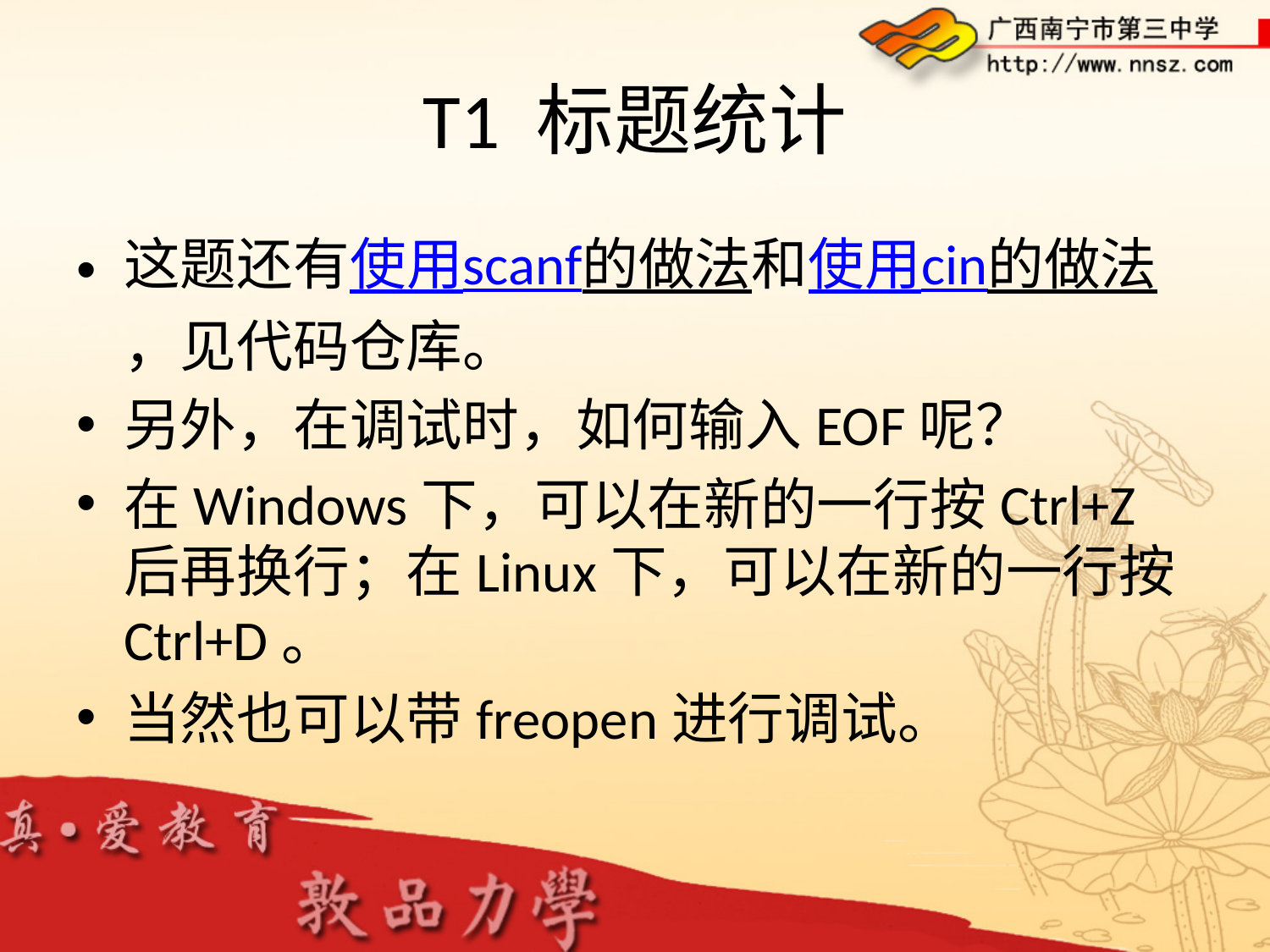

# T1 标题统计
这题还有使用scanf的做法和使用cin的做法，见代码仓库。
另外，在调试时，如何输入EOF呢？
在Windows下，可以在新的一行按Ctrl+Z后再换行；在Linux下，可以在新的一行按Ctrl+D。
当然也可以带freopen进行调试。